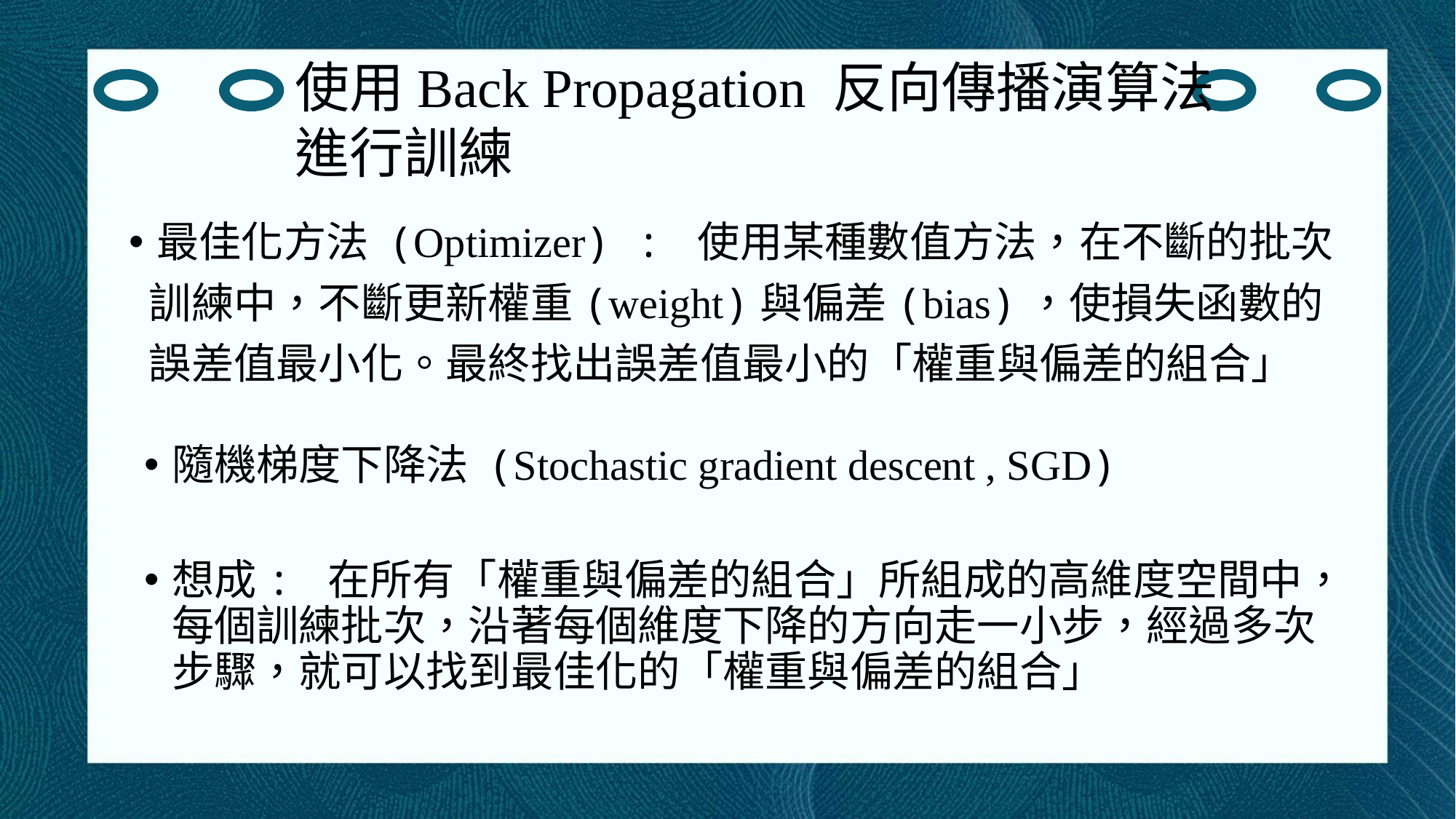

使用Back Propagation 反向傳播演算法進行訓練

最佳化方法 (Optimizer) : 使用某種數值方法，在不斷的批次
 訓練中，不斷更新權重(weight)與偏差(bias)，使損失函數的
 誤差值最小化。最終找出誤差值最小的「權重與偏差的組合」

隨機梯度下降法 (Stochastic gradient descent , SGD)
想成: 在所有「權重與偏差的組合」所組成的高維度空間中，每個訓練批次，沿著每個維度下降的方向走一小步，經過多次步驟，就可以找到最佳化的「權重與偏差的組合」